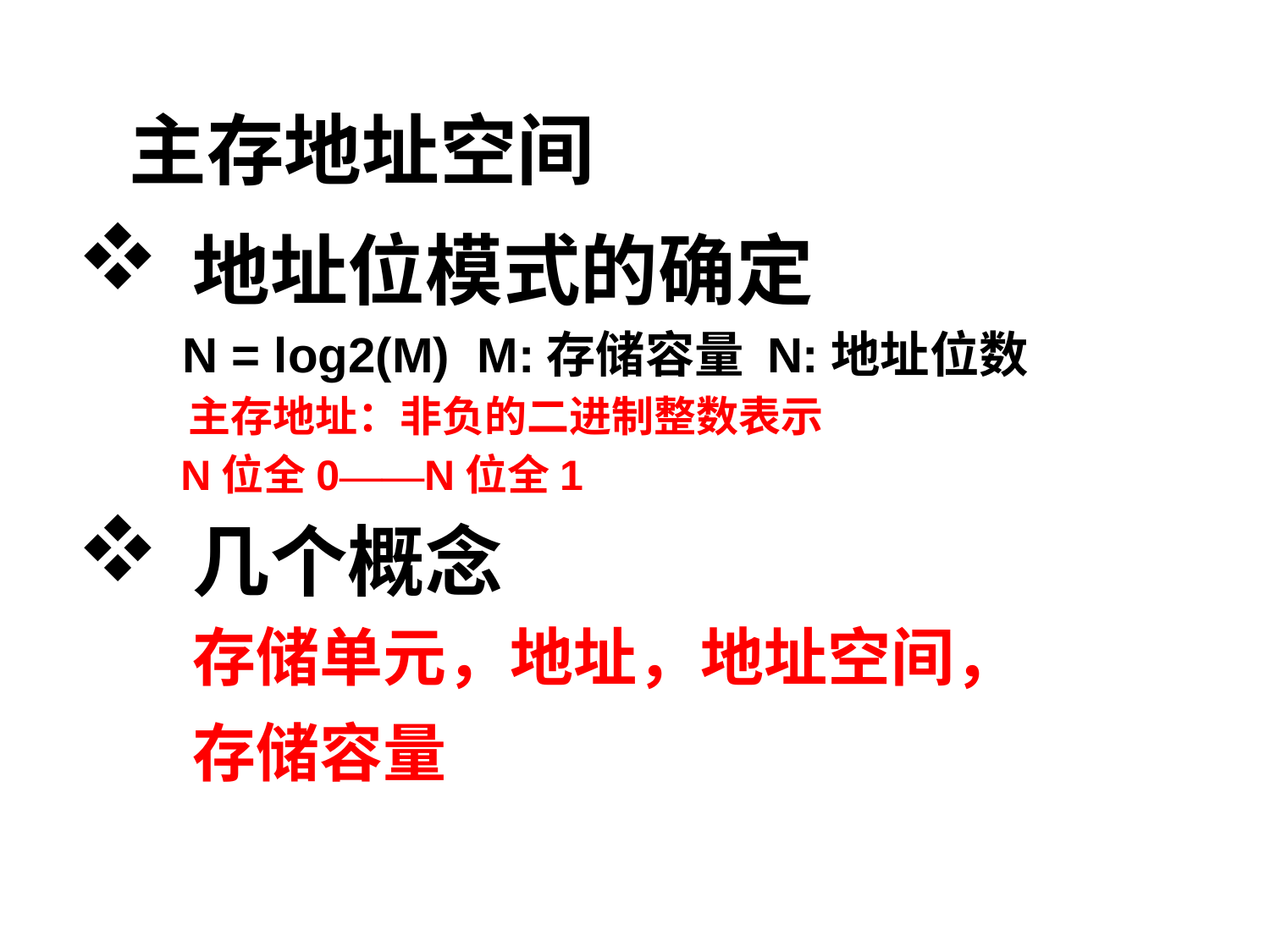

# 主存地址空间
地址位模式的确定
 N = log2(M)  M:存储容量 N:地址位数
 主存地址：非负的二进制整数表示
 N位全0——N位全1
几个概念
	存储单元，地址，地址空间，
	存储容量